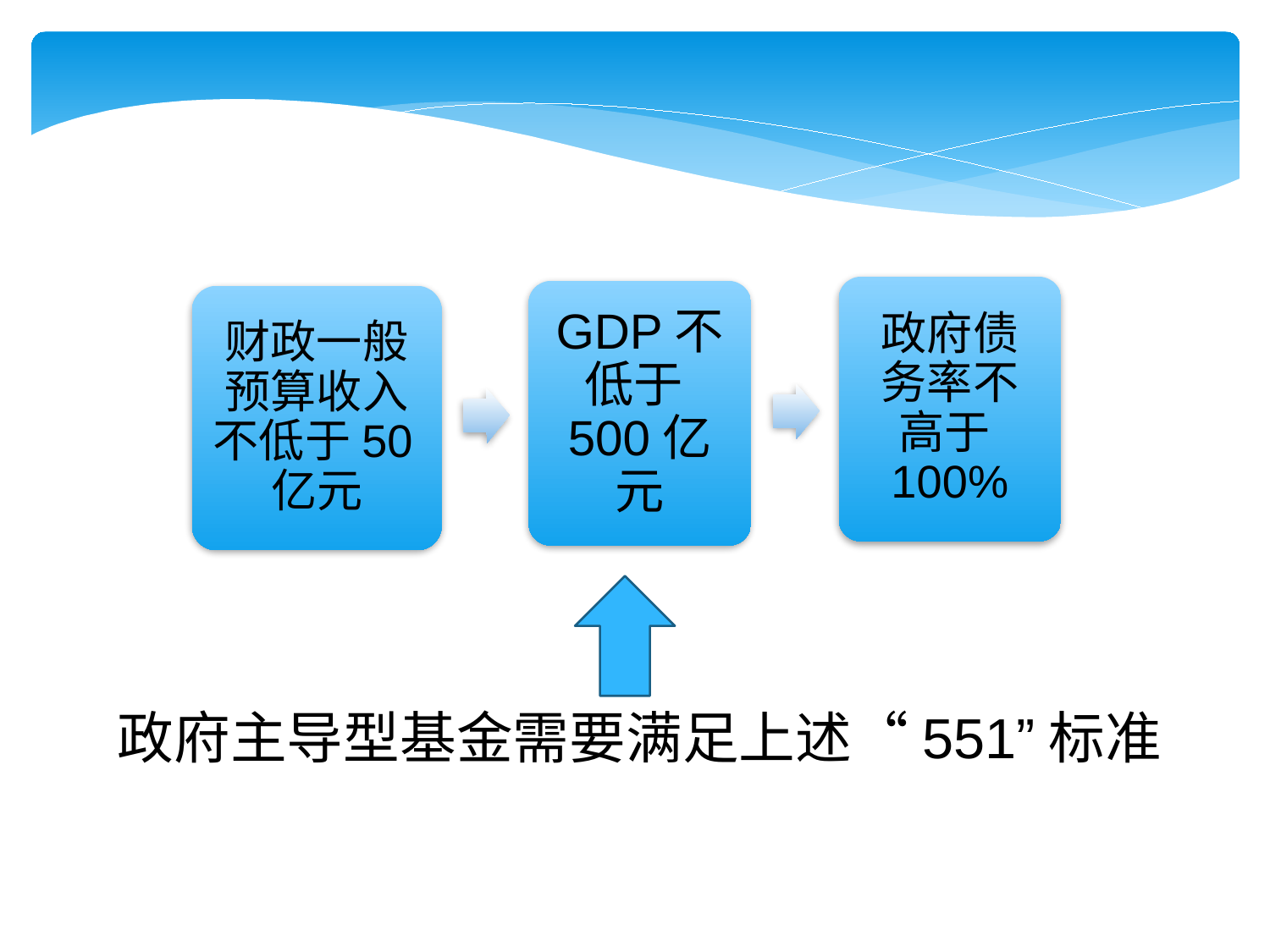

财政一般预算收入不低于50亿元

GDP不低于500亿元

政府债务率不高于100%

政府主导型基金需要满足上述“551”标准